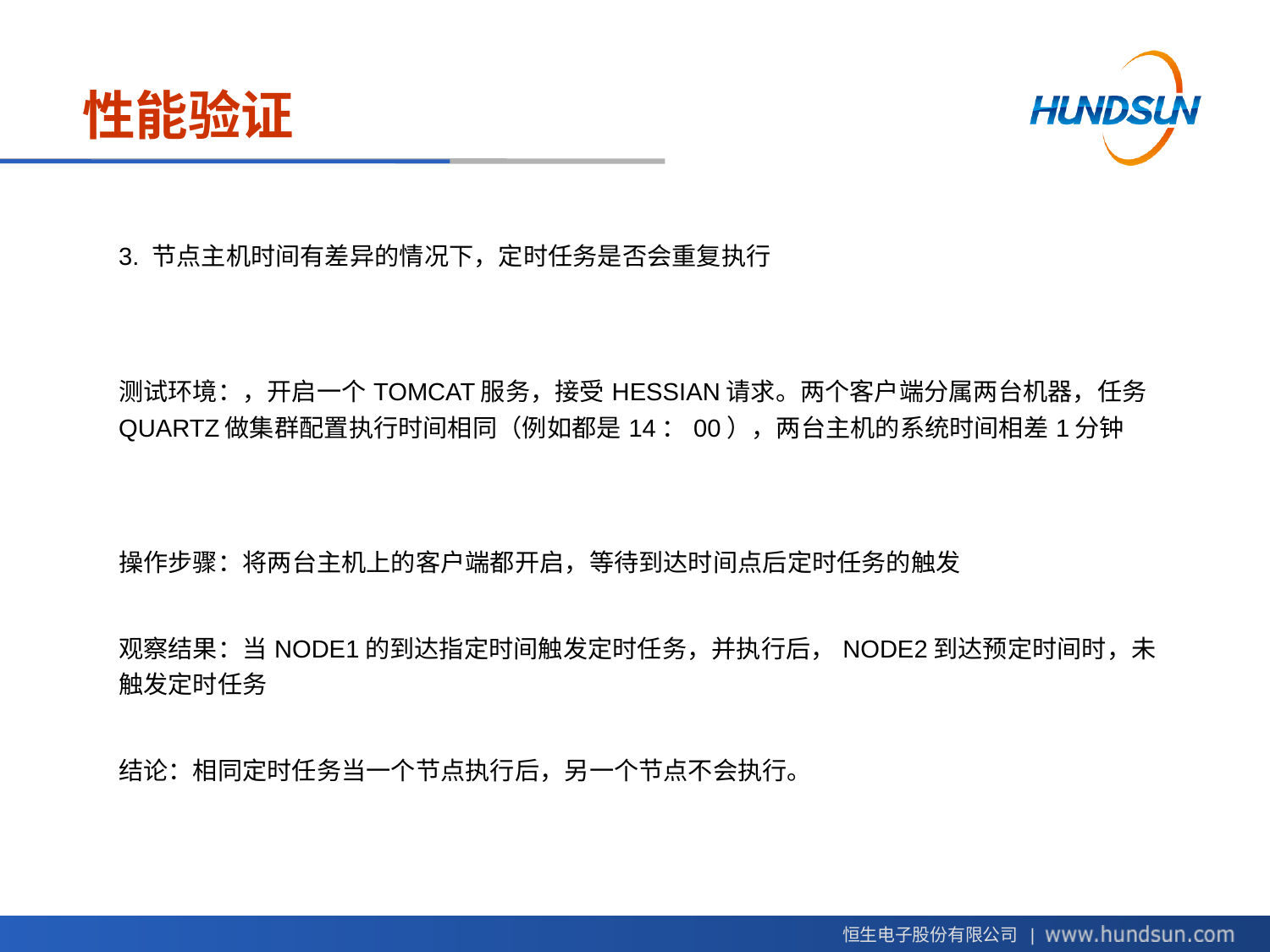

# 性能验证
| 3. 节点主机时间有差异的情况下，定时任务是否会重复执行 |
| --- |
| 测试环境：，开启一个TOMCAT服务，接受HESSIAN请求。两个客户端分属两台机器，任务QUARTZ做集群配置执行时间相同（例如都是14：00），两台主机的系统时间相差1分钟 |
| 操作步骤：将两台主机上的客户端都开启，等待到达时间点后定时任务的触发 |
| 观察结果：当NODE1的到达指定时间触发定时任务，并执行后，NODE2到达预定时间时，未触发定时任务 |
| 结论：相同定时任务当一个节点执行后，另一个节点不会执行。 |